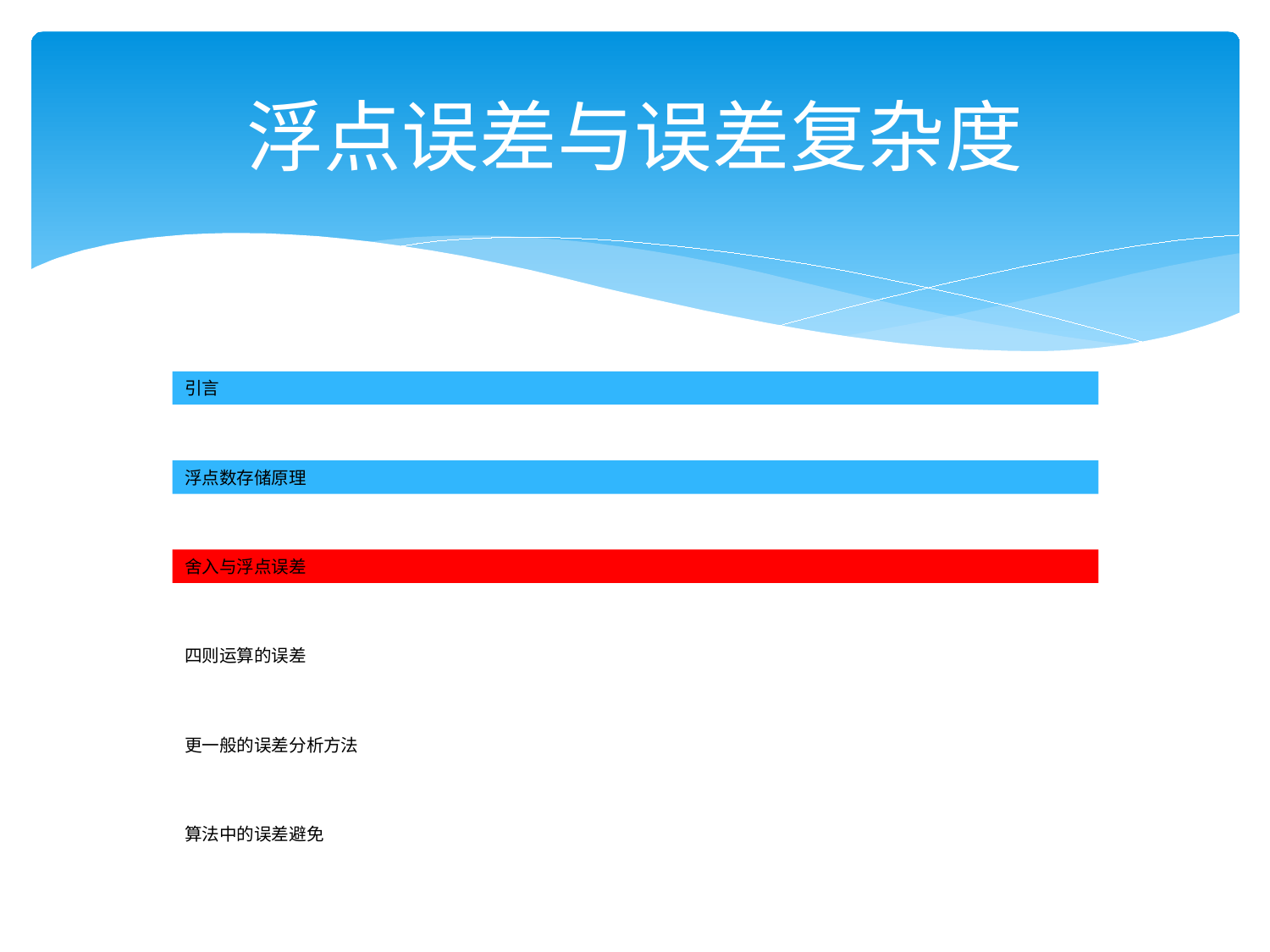

# 浮点误差与误差复杂度
引言
浮点数存储原理
四则运算的误差
算法中的误差避免
舍入与浮点误差
更一般的误差分析方法